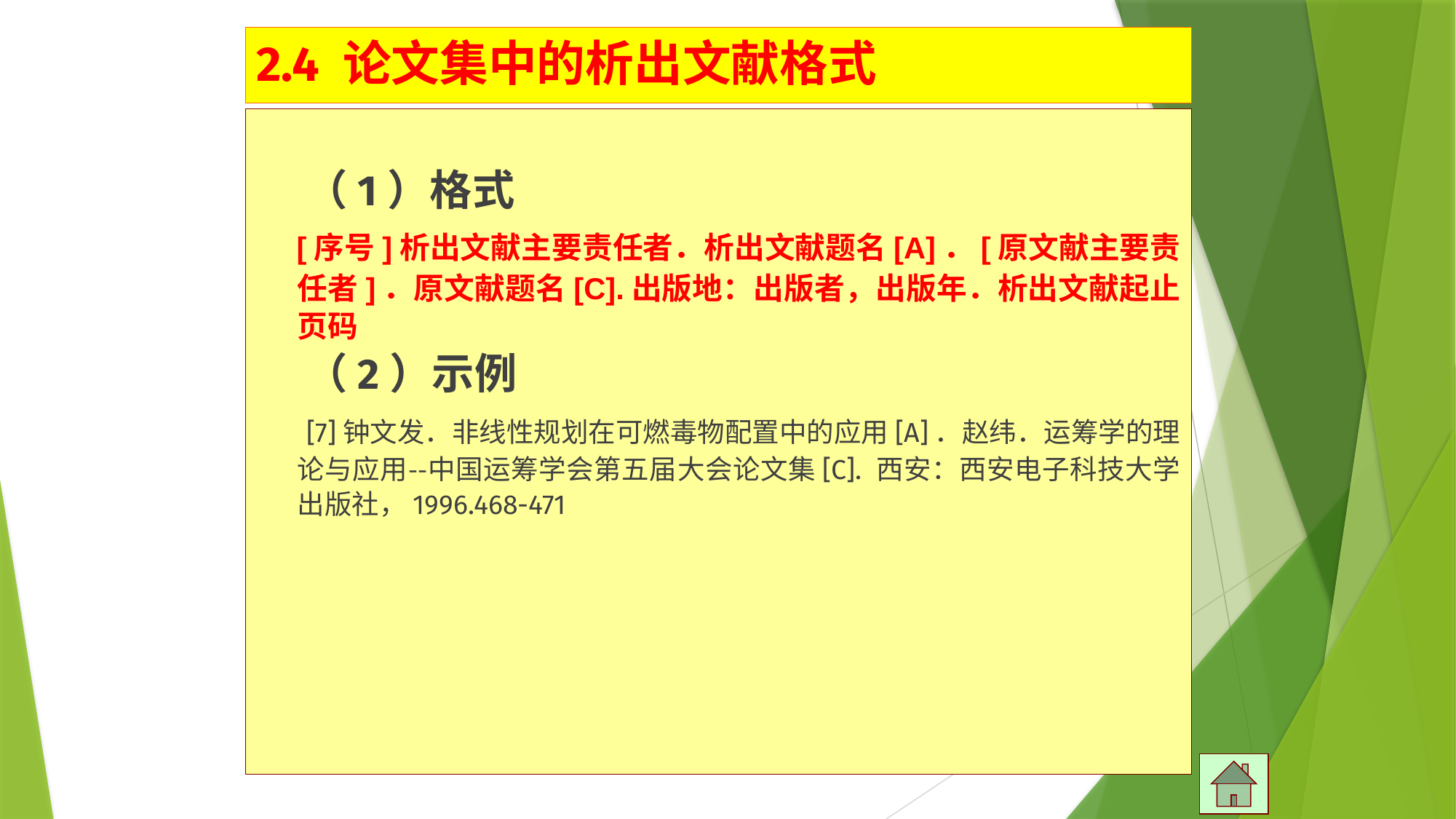

# 2.4 论文集中的析出文献格式

    （1）格式
    [序号]析出文献主要责任者．析出文献题名[A]．[原文献主要责任者]．原文献题名[C].出版地：出版者，出版年．析出文献起止页码
    （2）示例
     [7]钟文发．非线性规划在可燃毒物配置中的应用[A]．赵纬．运筹学的理论与应用‑‑中国运筹学会第五届大会论文集[C]. 西安：西安电子科技大学出版社，1996.468-471